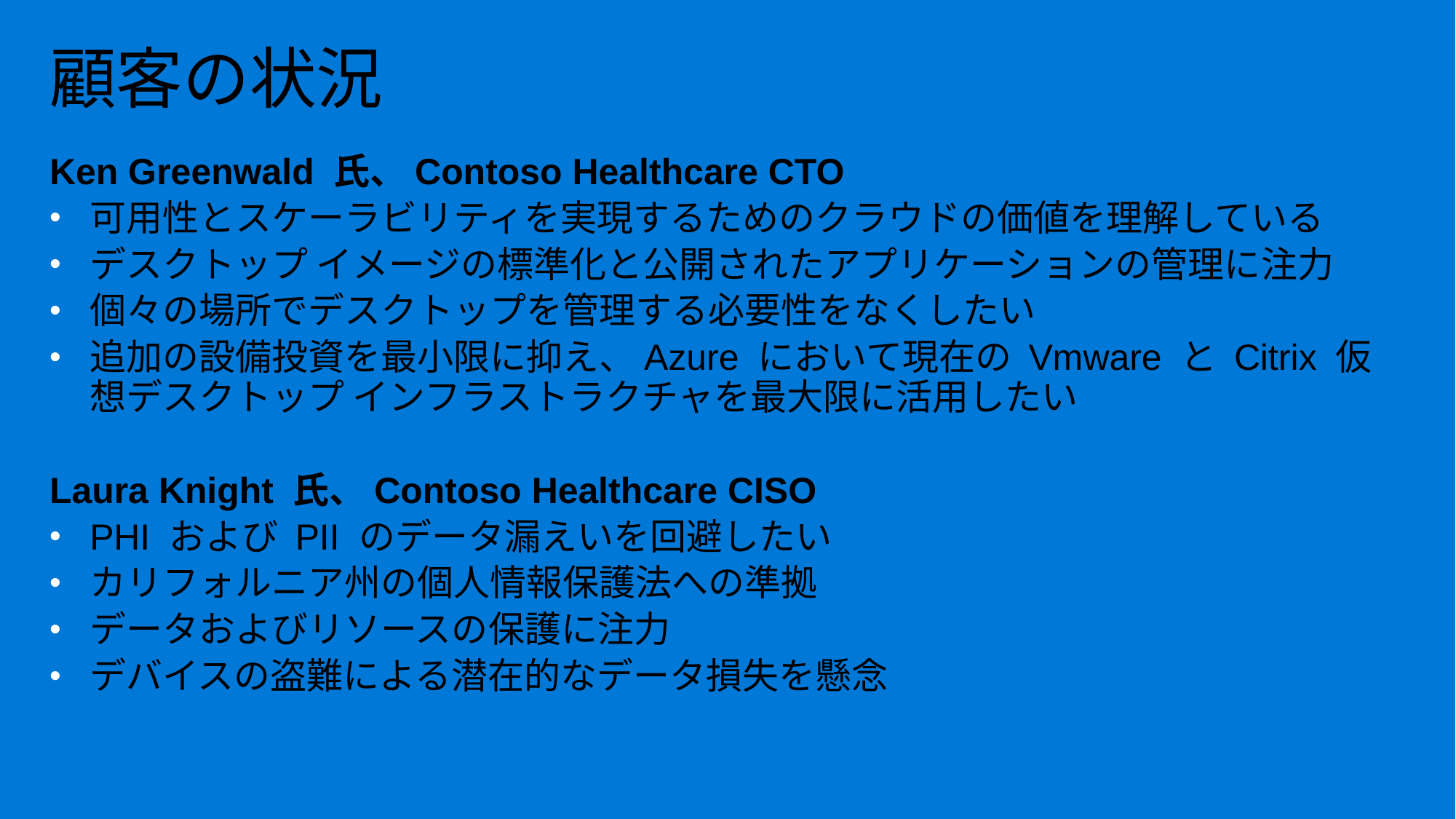

# 顧客の状況
Ken Greenwald 氏、Contoso Healthcare CTO
可用性とスケーラビリティを実現するためのクラウドの価値を理解している
デスクトップ イメージの標準化と公開されたアプリケーションの管理に注力
個々の場所でデスクトップを管理する必要性をなくしたい
追加の設備投資を最小限に抑え、Azure において現在の Vmware と Citrix 仮想デスクトップ インフラストラクチャを最大限に活用したい

Laura Knight 氏、Contoso Healthcare CISO
PHI および PII のデータ漏えいを回避したい
カリフォルニア州の個人情報保護法への準拠
データおよびリソースの保護に注力
デバイスの盗難による潜在的なデータ損失を懸念